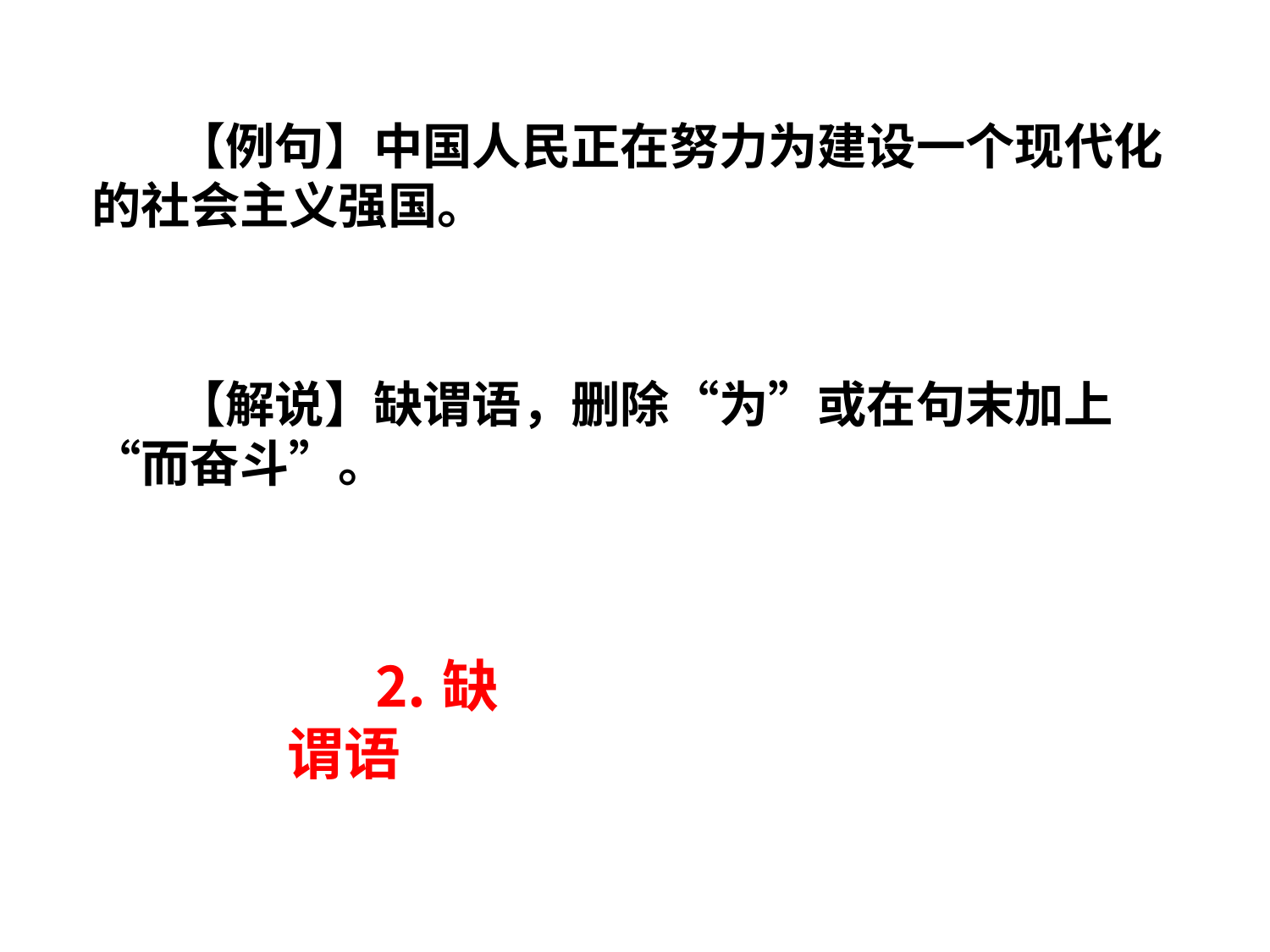

【例句】中国人民正在努力为建设一个现代化的社会主义强国。
【解说】缺谓语，删除“为”或在句末加上“而奋斗”。
⒉缺谓语